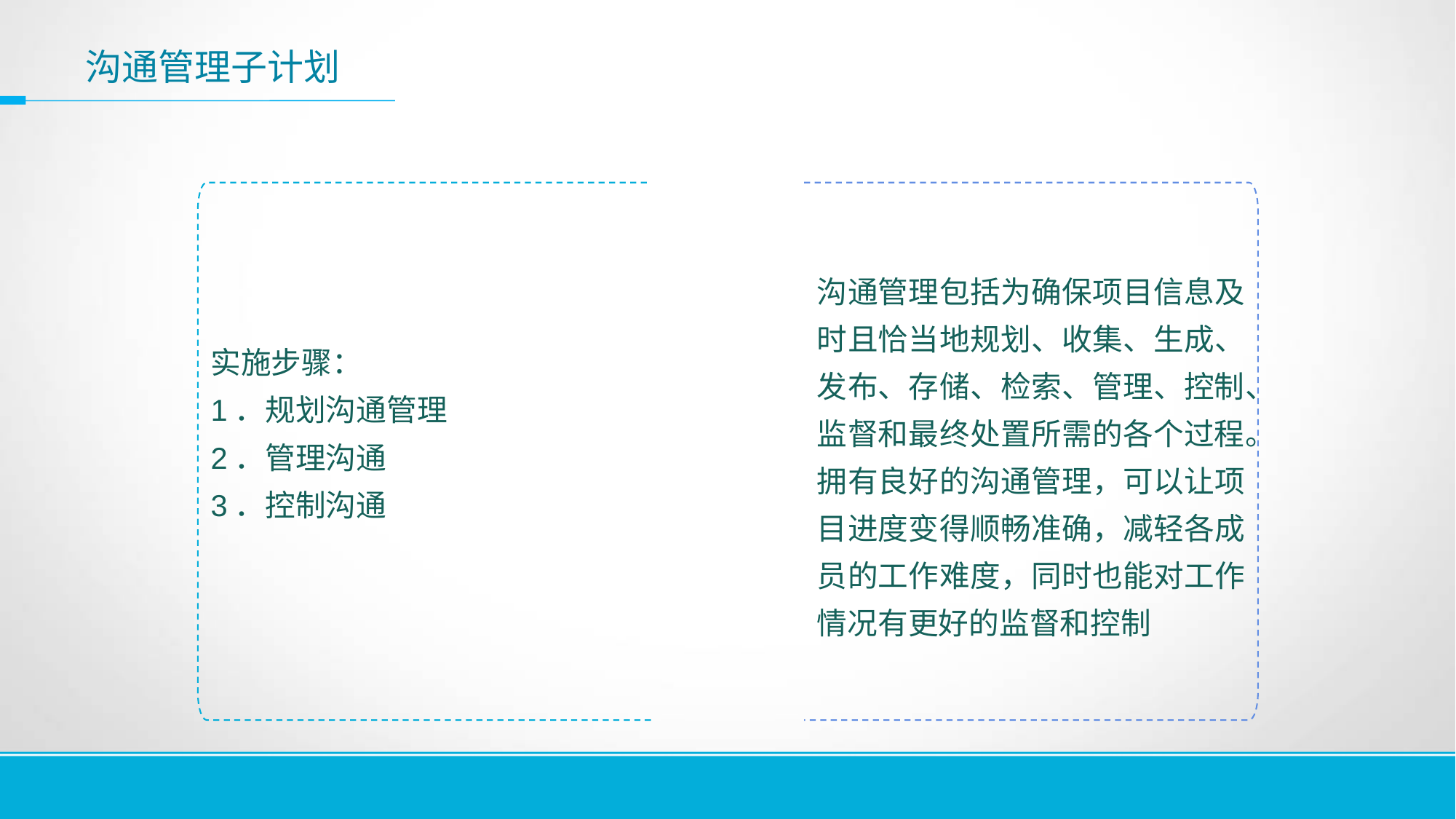

沟通管理子计划
实施步骤：
1．规划沟通管理
2．管理沟通
3．控制沟通

沟通管理包括为确保项目信息及时且恰当地规划、收集、生成、发布、存储、检索、管理、控制、监督和最终处置所需的各个过程。拥有良好的沟通管理，可以让项目进度变得顺畅准确，减轻各成员的工作难度，同时也能对工作情况有更好的监督和控制